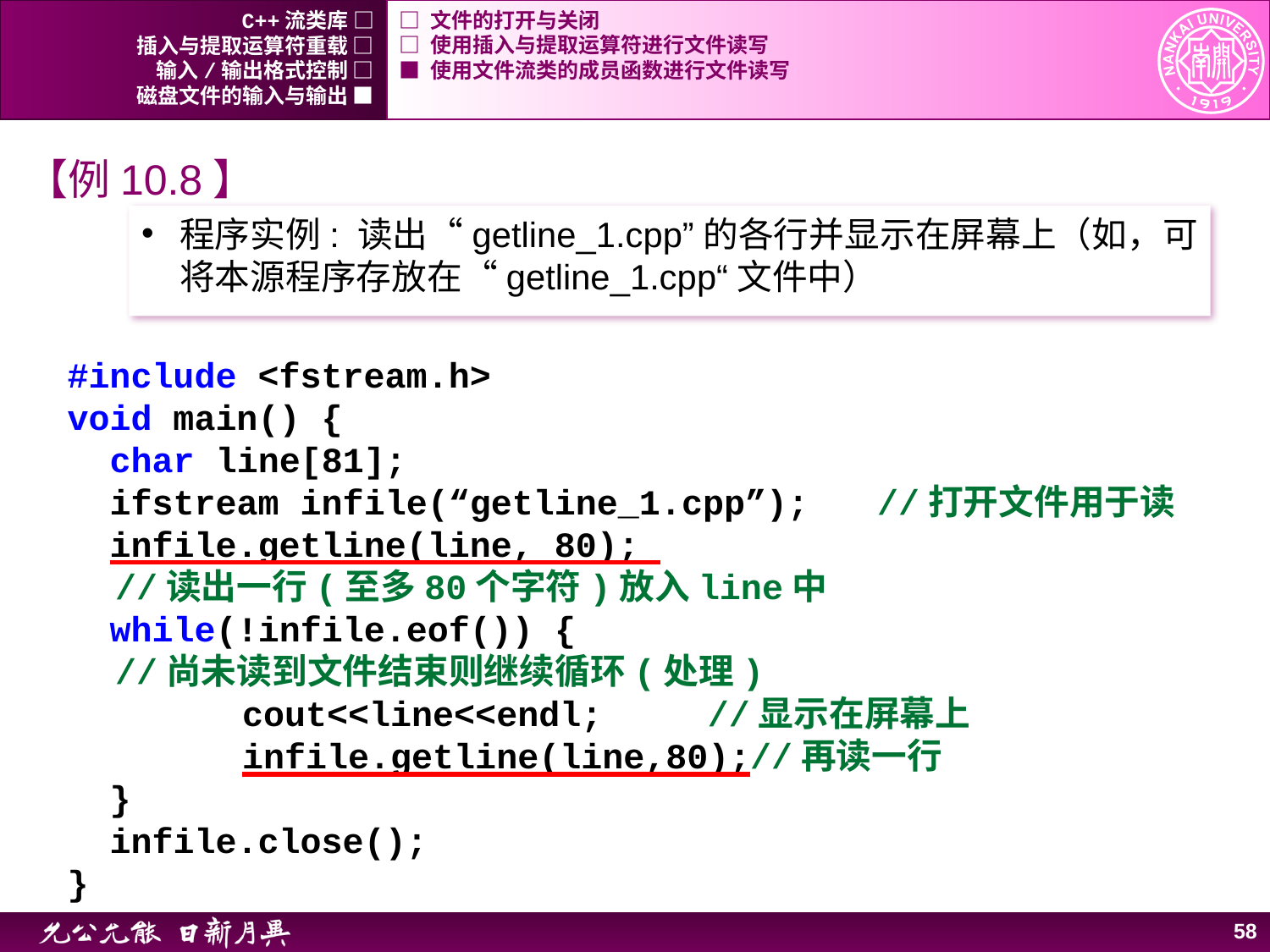

C++流类库 □
□ 文件的打开与关闭
插入与提取运算符重载 □
□ 使用插入与提取运算符进行文件读写
输入/输出格式控制 □
■ 使用文件流类的成员函数进行文件读写
磁盘文件的输入与输出 ■
【例10.8】
程序实例: 读出“getline_1.cpp”的各行并显示在屏幕上（如，可将本源程序存放在“getline_1.cpp“文件中）
#include <fstream.h>
void main() {
  char line[81];
  ifstream infile(“getline_1.cpp”);	//打开文件用于读
  infile.getline(line, 80);
	//读出一行(至多80个字符)放入line中
  while(!infile.eof()) {
	//尚未读到文件结束则继续循环(处理)
		cout<<line<<endl;	    //显示在屏幕上
		infile.getline(line,80);//再读一行
  }
  infile.close();
}
58